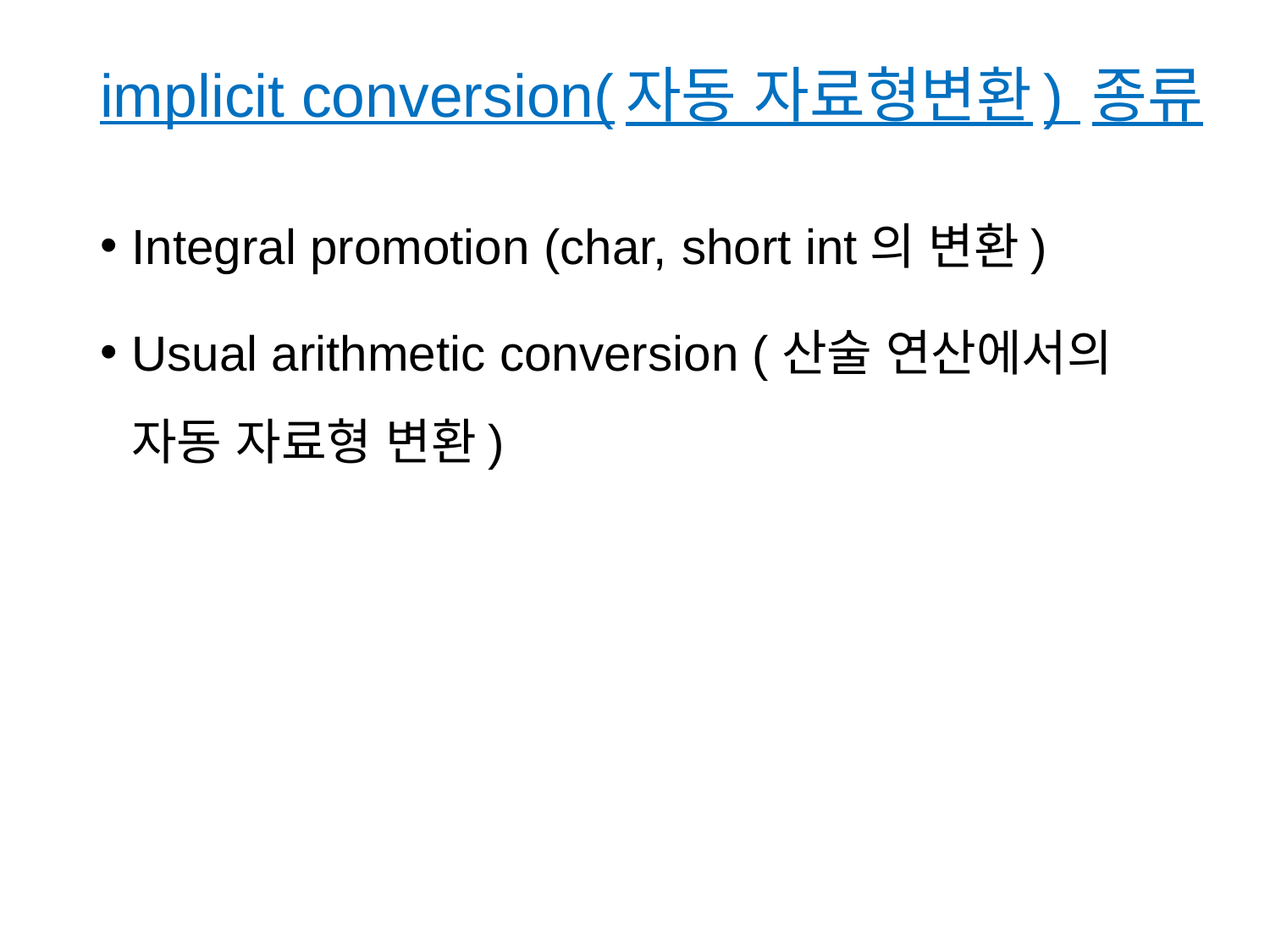

# implicit conversion(자동 자료형변환) 종류
Integral promotion (char, short int의 변환)
Usual arithmetic conversion (산술 연산에서의 자동 자료형 변환)